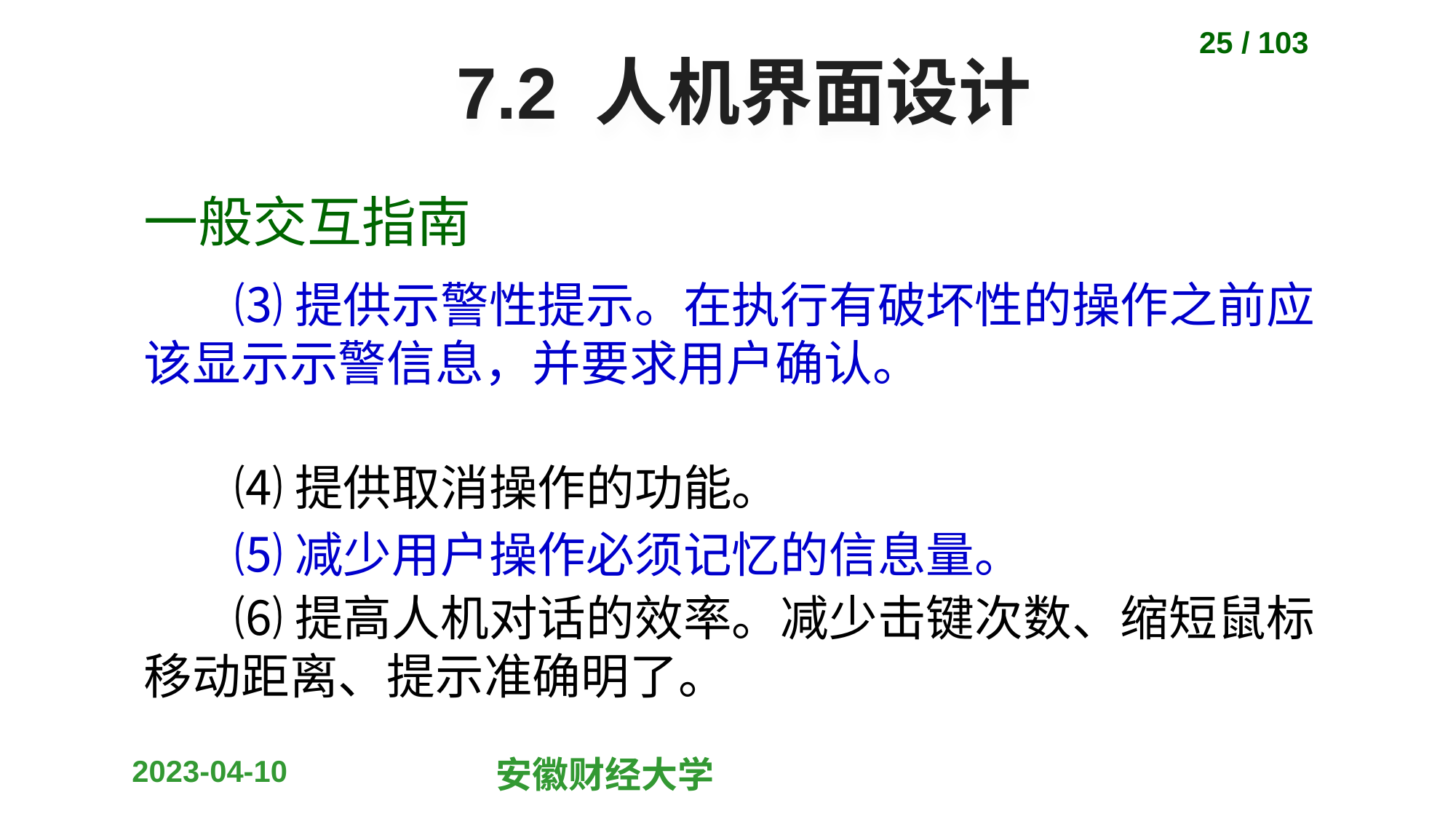

25 / 103
# 7.2 人机界面设计
一般交互指南
⑶提供示警性提示。在执行有破坏性的操作之前应该显示示警信息，并要求用户确认。
⑷提供取消操作的功能。
⑸减少用户操作必须记忆的信息量。
⑹提高人机对话的效率。减少击键次数、缩短鼠标移动距离、提示准确明了。
2023-04-10
安徽财经大学